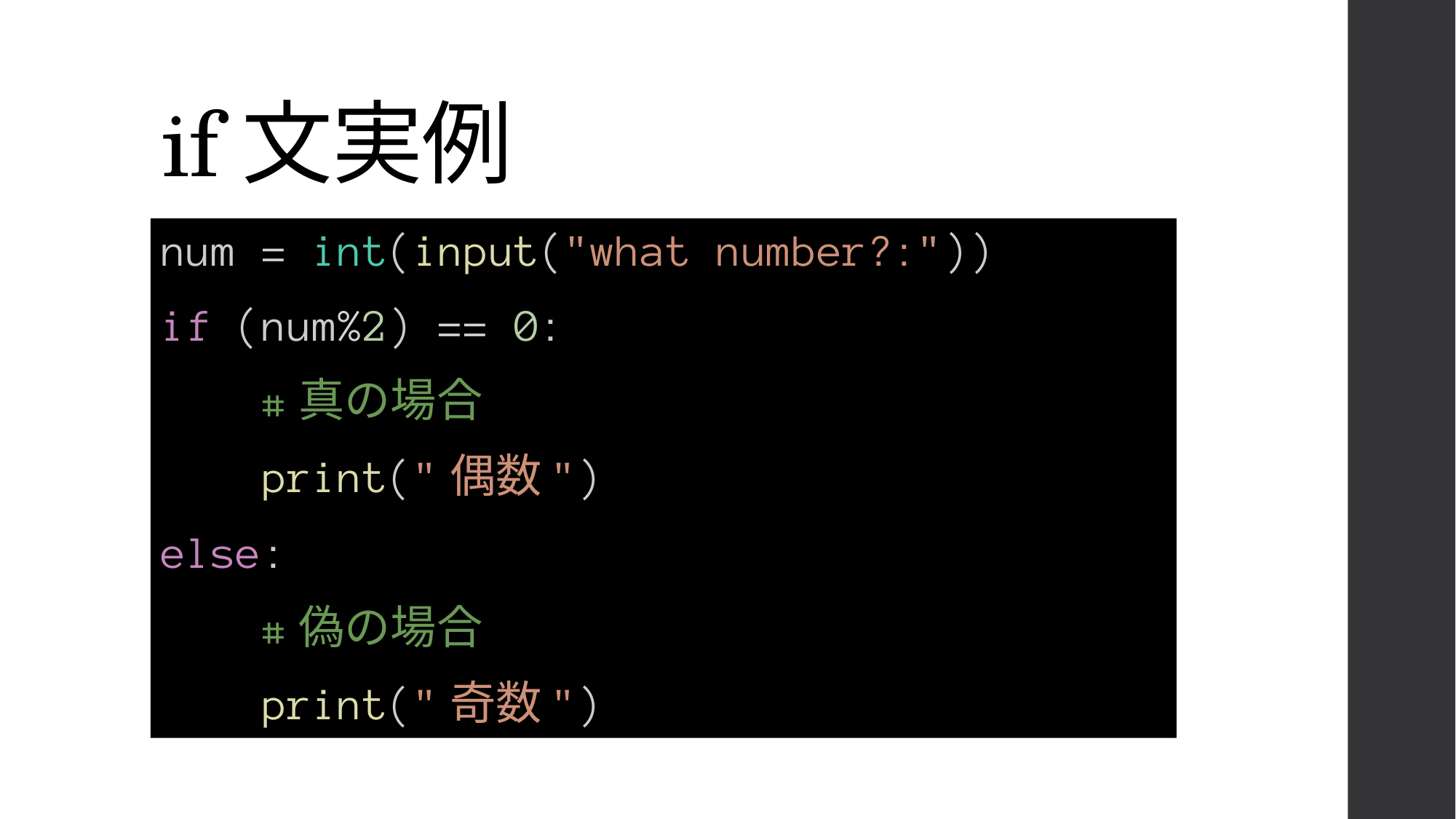

# if文実例
num = int(input("what number?:"))
if (num%2) == 0:
    #真の場合
    print("偶数")
else:
    #偽の場合
    print("奇数")